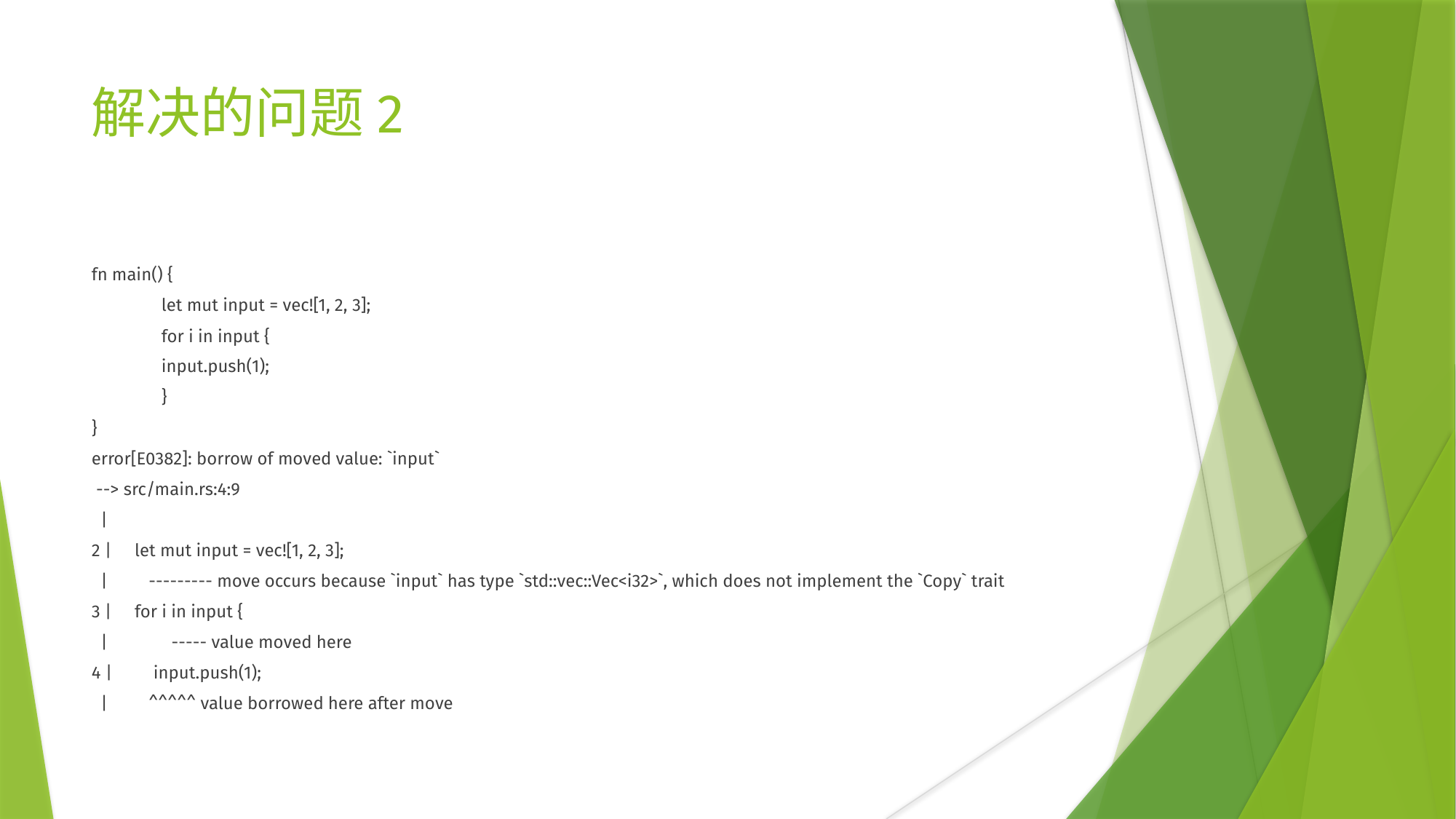

解决的问题2
fn main() {
	let mut input = vec![1, 2, 3];
	for i in input {
		input.push(1);
	}
}
error[E0382]: borrow of moved value: `input`
 --> src/main.rs:4:9
  |
2 |     let mut input = vec![1, 2, 3];
  |         --------- move occurs because `input` has type `std::vec::Vec<i32>`, which does not implement the `Copy` trait
3 |     for i in input {
  |              ----- value moved here
4 |         input.push(1);
  |         ^^^^^ value borrowed here after move